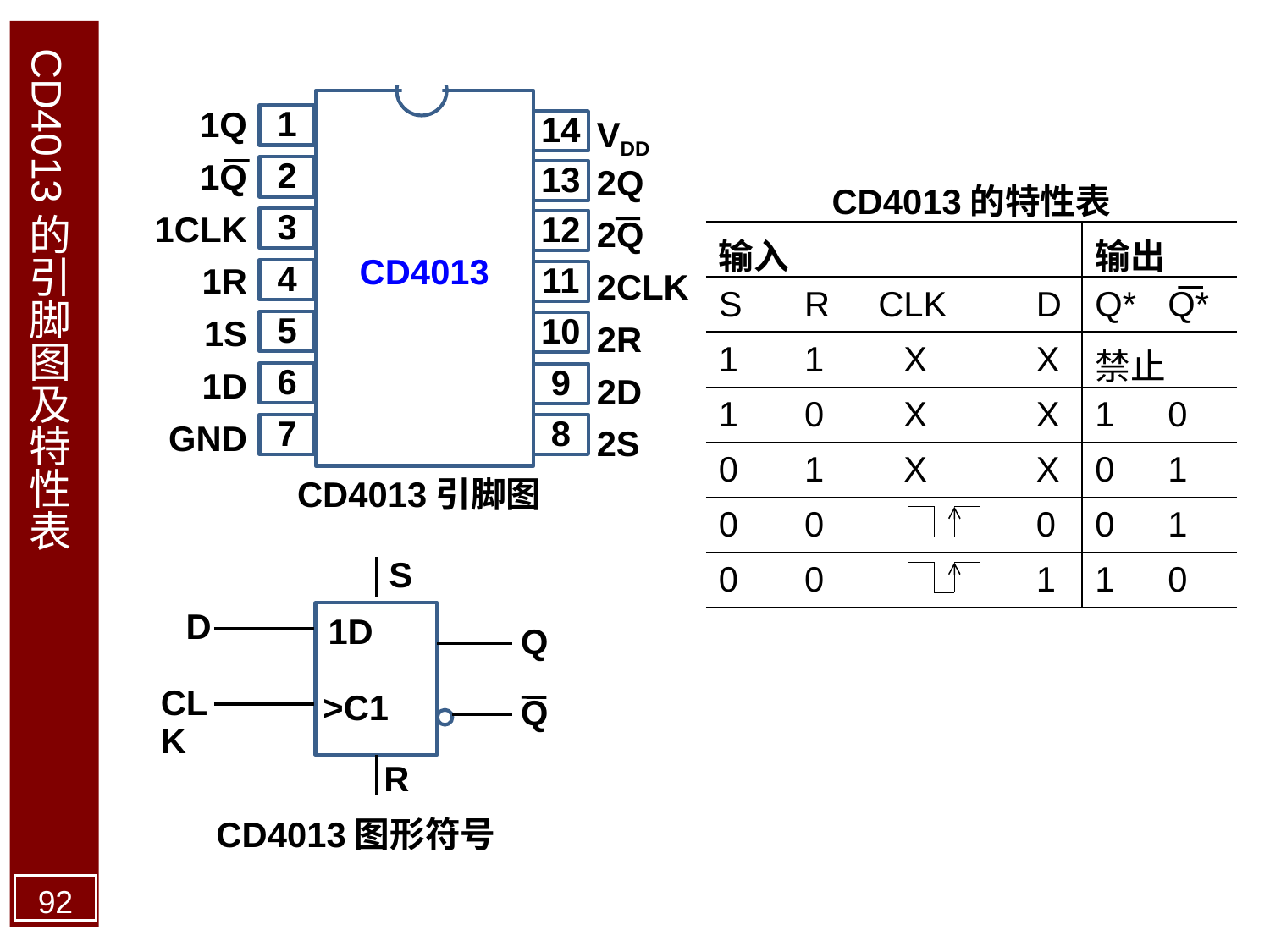

# CD4013的引脚图及特性表

1

14

2

13

3

12

CD4013
4

11

5

10

6

9

7

8

1Q
VDD
1Q
2Q

1CLK
2Q

1R
2CLK
1S
2R
1D
2D
GND
2S
| CD4013的特性表 |  |  |  |  |  |  |
| --- | --- | --- | --- | --- | --- | --- |
| 输入 |  |  |  |  | 输出 |  |
| S | R | CLK |  | D | Q\* | Q\* |
| 1 | 1 |  | X | X | 禁止 |  |
| 1 | 0 |  | X | X | 1 | 0 |
| 0 | 1 |  | X | X | 0 | 1 |
| 0 | 0 |  |  | 0 | 0 | 1 |
| 0 | 0 |  |  | 1 | 1 | 0 |

CD4013引脚图
S
D

1D
Q
CLK
>C1
Q

R
CD4013图形符号
92